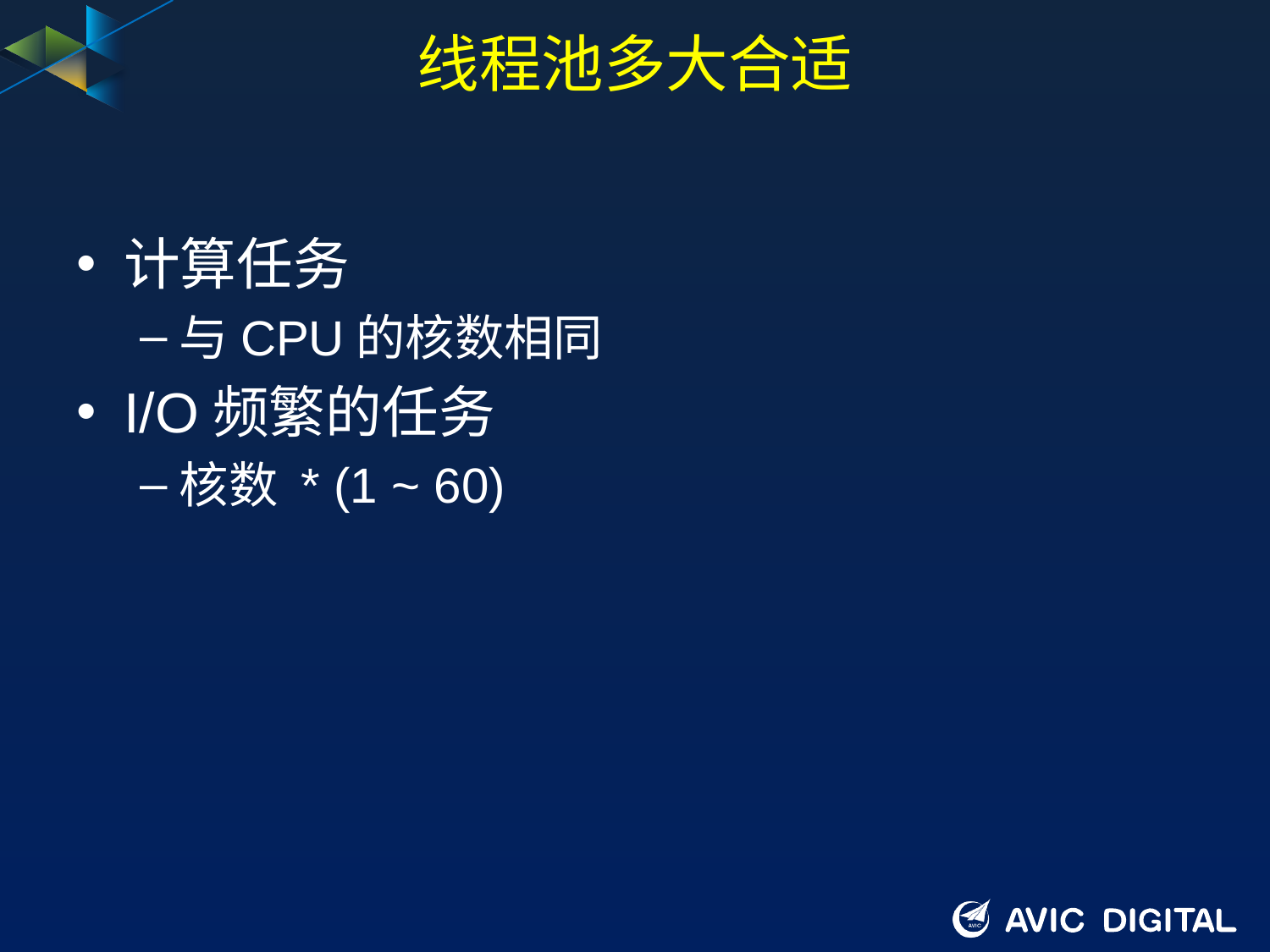

# 线程池多大合适
计算任务
与CPU的核数相同
I/O频繁的任务
核数 * (1 ~ 60)